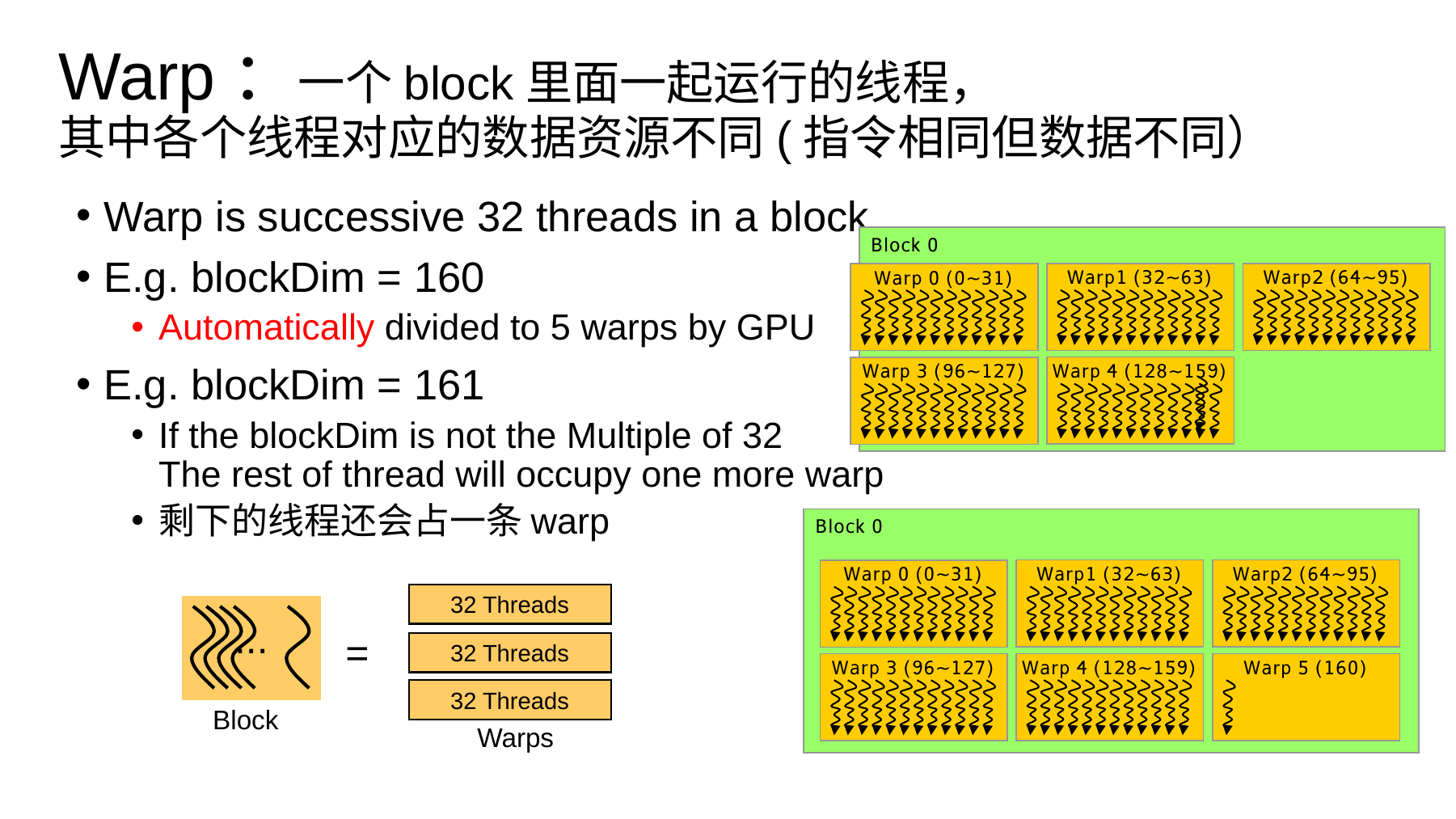

# Warp：一个block里面一起运行的线程， 其中各个线程对应的数据资源不同(指令相同但数据不同）
Warp is successive 32 threads in a block
E.g. blockDim = 160
Automatically divided to 5 warps by GPU
E.g. blockDim = 161
If the blockDim is not the Multiple of 32
The rest of thread will occupy one more warp
剩下的线程还会占一条warp

Block 0
Warp1 (32~63)

Warp2 (64~95)

Warp 0 (0~31)

Warp 4 (128~159)

Warp 3 (96~127)

Block 0
Warp1 (32~63)

Warp2 (64~95)

Warp 0 (0~31)

Warp 4 (128~159)

Warp 5 (160)

Warp 3 (96~127)

32 Threads

...
=
32 Threads
32 Threads
Block
Warps